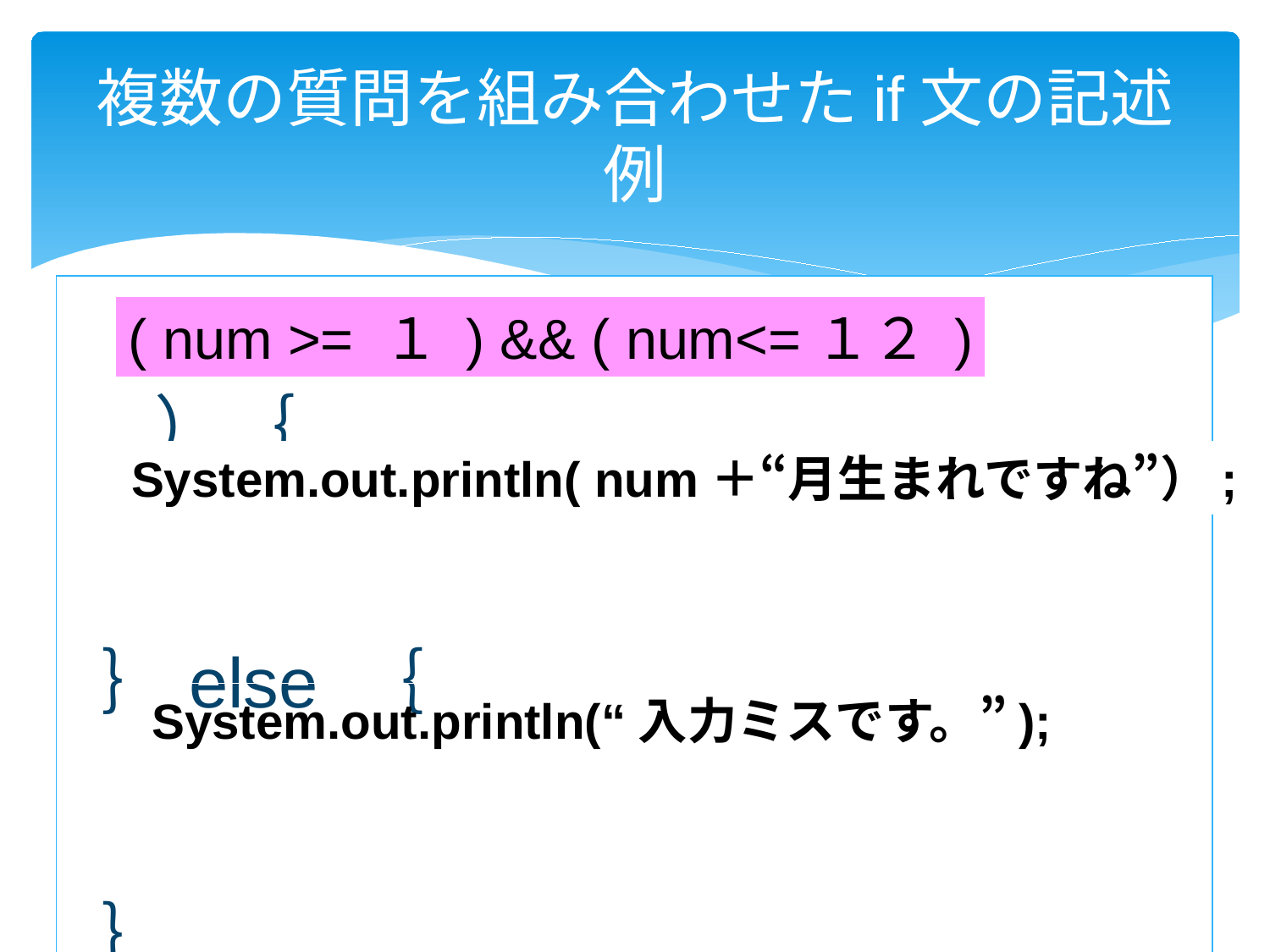

# 複数の質問を組み合わせたif文の記述例
 ｉｆ（                              　 　　　　　 ）｛
 ｝else ｛

 ｝
( num >= １ ) && ( num<=１２ )
System.out.println( num＋“月生まれですね”）;
System.out.println(“入力ミスです。”);